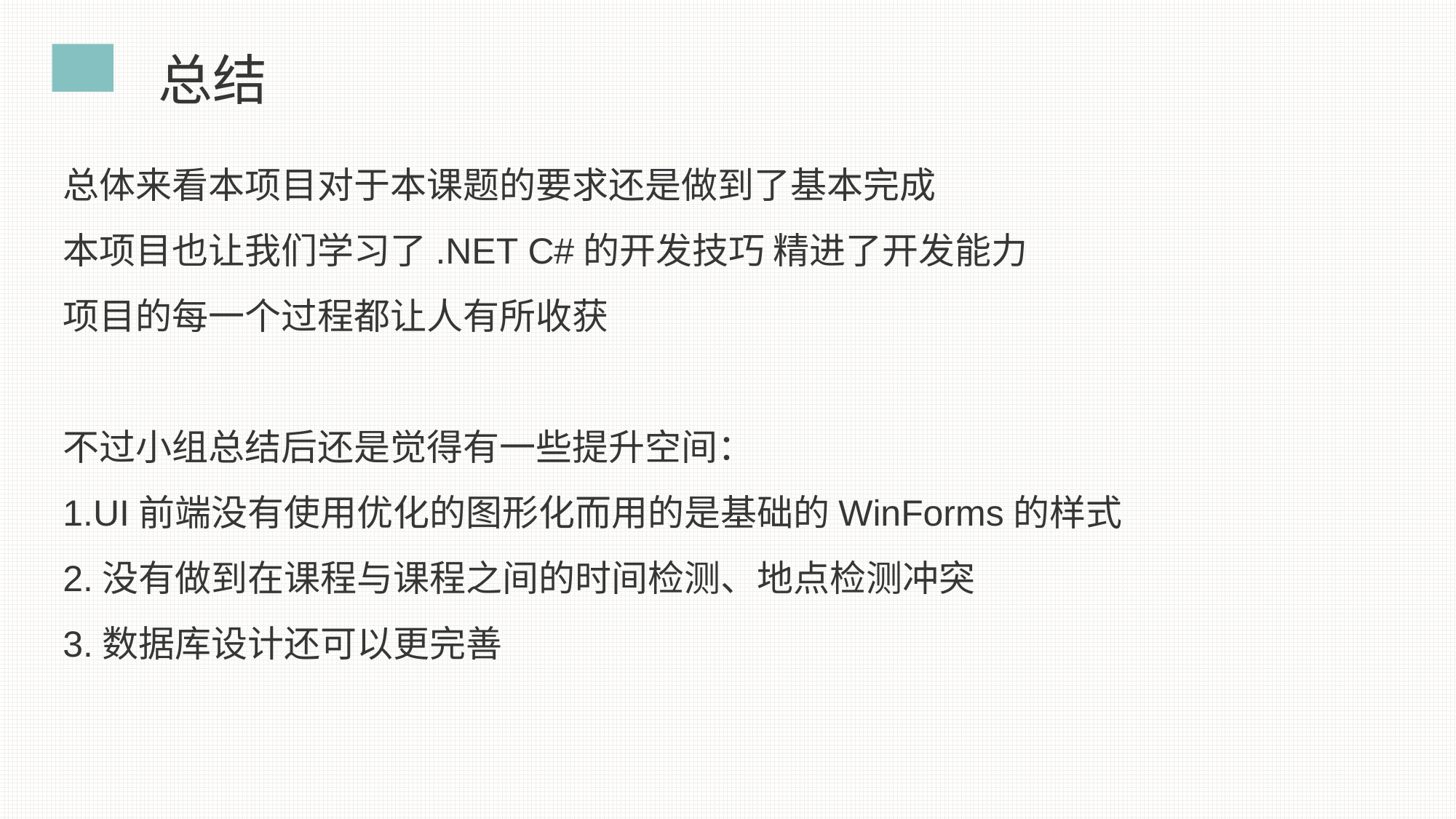

总结

总体来看本项目对于本课题的要求还是做到了基本完成
本项目也让我们学习了.NET C#的开发技巧 精进了开发能力
项目的每一个过程都让人有所收获

不过小组总结后还是觉得有一些提升空间：
1.UI前端没有使用优化的图形化而用的是基础的WinForms的样式
2.没有做到在课程与课程之间的时间检测、地点检测冲突
3.数据库设计还可以更完善